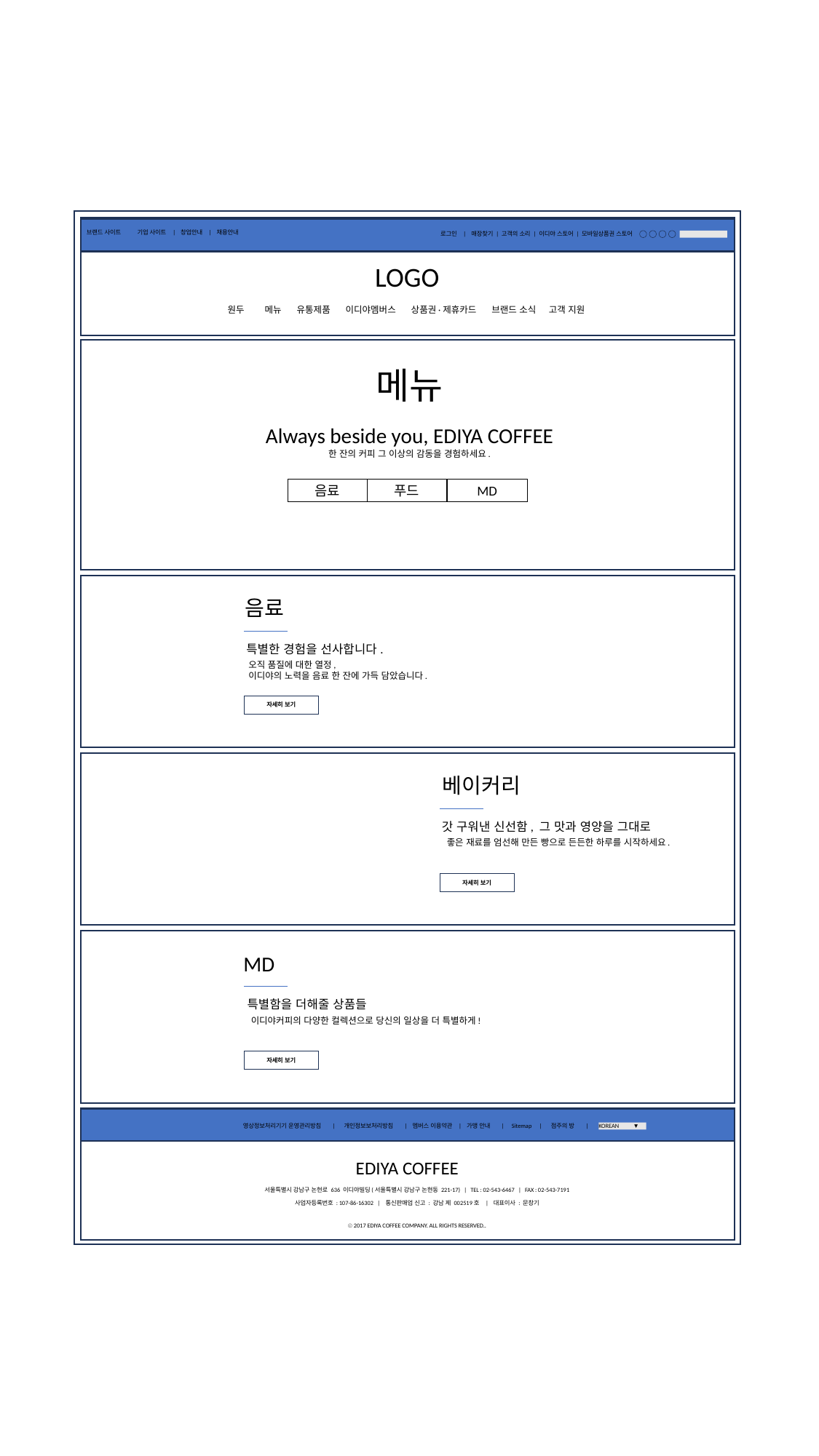

브랜드 사이트          기업 사이트   |   창업안내   |   채용안내
로그인   |   매장찾기 | 고객의 소리 | 이디야 스토어 | 모바일상품권 스토어

LOGO
원두        메뉴      유통제품      이디야멤버스      상품권·제휴카드      브랜드 소식     고객 지원

메뉴

Always beside you, EDIYA COFFEE
한 잔의 커피 그 이상의 감동을 경험하세요.
음료
푸드
MD

음료
특별한 경험을 선사합니다.
오직 품질에 대한 열정,
이디야의 노력을 음료 한 잔에 가득 담았습니다.
자세히 보기

베이커리
갓 구워낸 신선함, 그 맛과 영양을 그대로
좋은 재료를 엄선해 만든 빵으로 든든한 하루를 시작하세요.
자세히 보기

MD
특별함을 더해줄 상품들
이디야커피의 다양한 컬렉션으로 당신의 일상을 더 특별하게!
자세히 보기

영상정보처리기기 운영관리방침      |      개인정보보처리방침      |   멤버스 이용약관   |   가맹 안내      |      Sitemap      |      점주의 방      |        KOREAN           ▼

EDIYA COFFEE
서울특별시 강남구 논현로 636 이디야빌딩(서울특별시 강남구 논현동 221-17)   |   TEL : 02-543-6467   |   FAX : 02-543-7191
사업자등록번호 : 107-86-16302   |   통신판매업 신고 : 강남 제 002519호   |   대표이사 : 문창기
ⓒ 2017 EDIYA COFFEE COMPANY. ALL RIGHTS RESERVED..